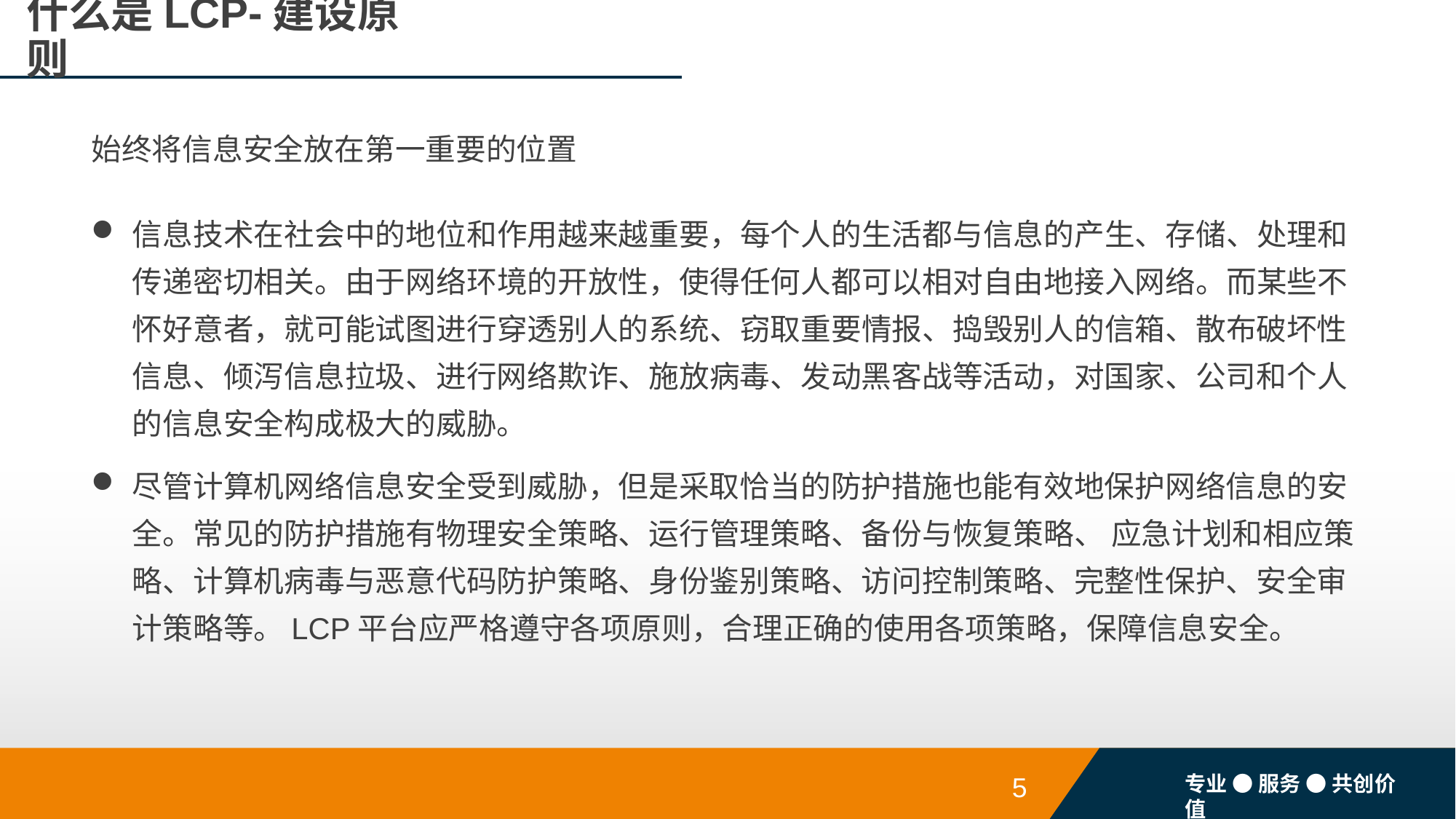

# 什么是LCP-建设原则
始终将信息安全放在第一重要的位置
信息技术在社会中的地位和作用越来越重要，每个人的生活都与信息的产生、存储、处理和传递密切相关。由于网络环境的开放性，使得任何人都可以相对自由地接入网络。而某些不怀好意者，就可能试图进行穿透别人的系统、窃取重要情报、捣毁别人的信箱、散布破坏性信息、倾泻信息拉圾、进行网络欺诈、施放病毒、发动黑客战等活动，对国家、公司和个人的信息安全构成极大的威胁。
尽管计算机网络信息安全受到威胁，但是采取恰当的防护措施也能有效地保护网络信息的安全。常见的防护措施有物理安全策略、运行管理策略、备份与恢复策略、 应急计划和相应策略、计算机病毒与恶意代码防护策略、身份鉴别策略、访问控制策略、完整性保护、安全审计策略等。LCP平台应严格遵守各项原则，合理正确的使用各项策略，保障信息安全。